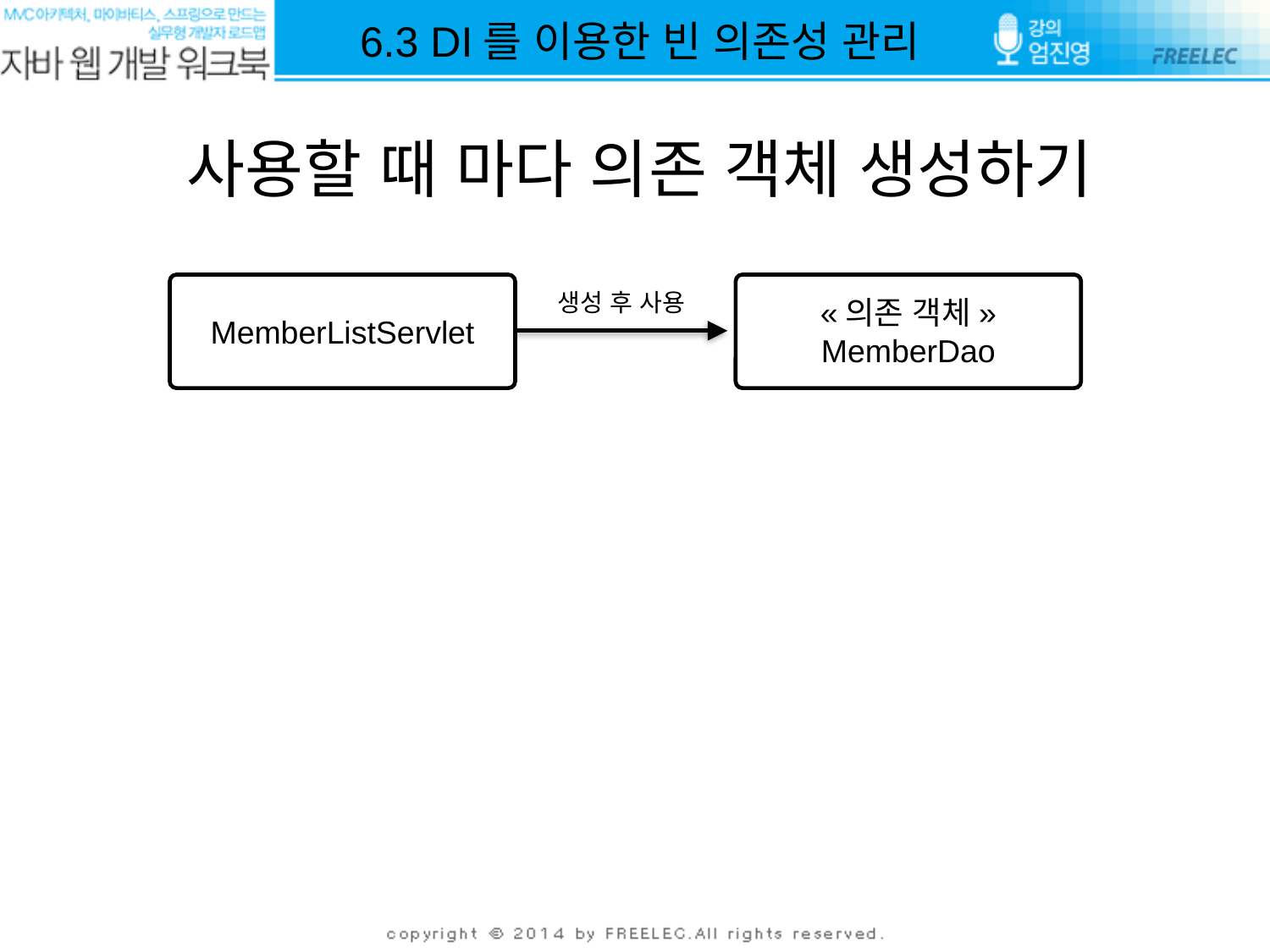

6.3 DI를 이용한 빈 의존성 관리
사용할 때 마다 의존 객체 생성하기
MemberListServlet
«의존 객체»
MemberDao
생성 후 사용